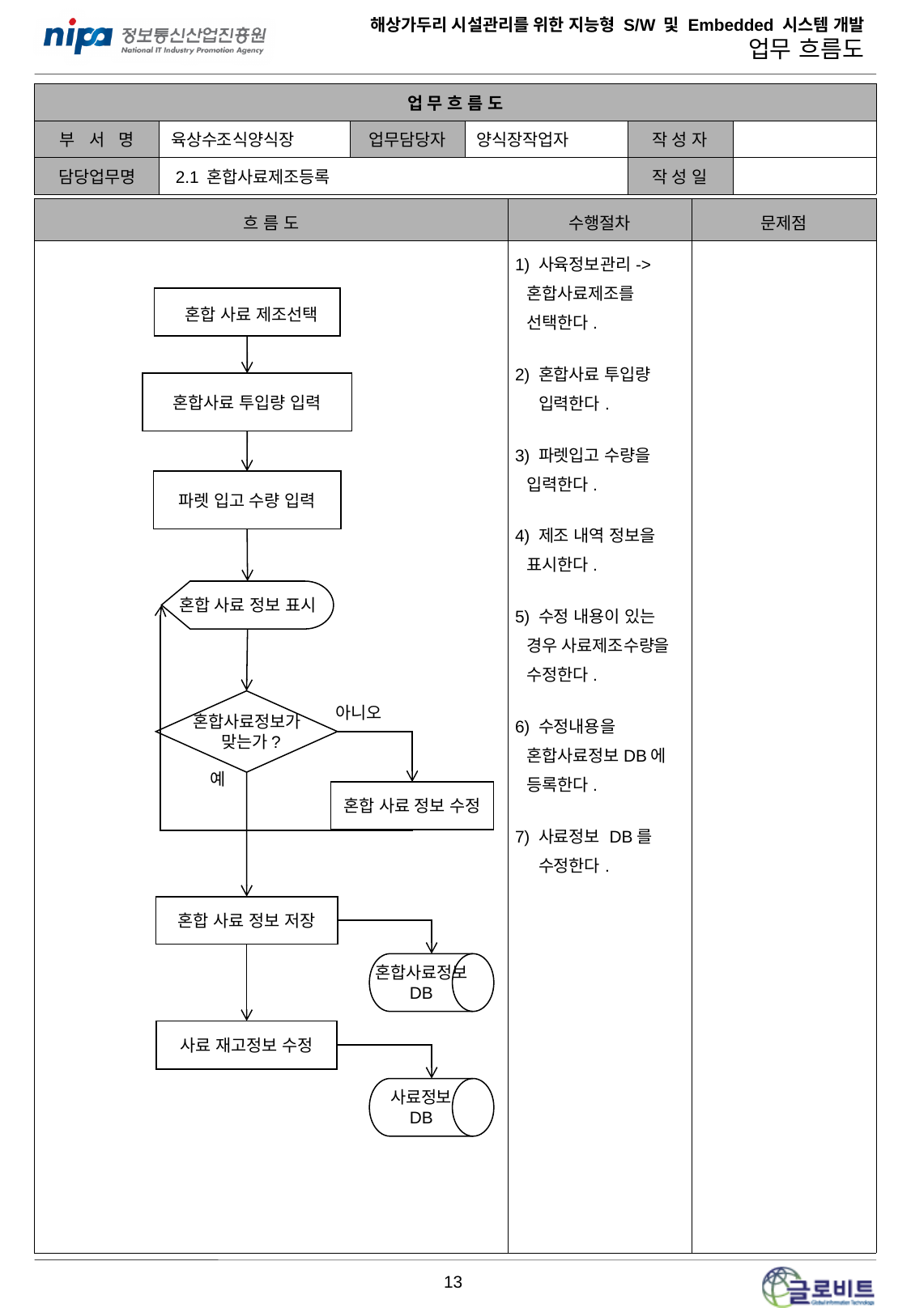

| 업 무 흐 름 도 |  |  |  |  |  |
| --- | --- | --- | --- | --- | --- |
| 부 서 명 | 육상수조식양식장 | 업무담당자 | 양식장작업자 | 작 성 자 |  |
| 담당업무명 | 2.1 혼합사료제조등록 |  |  | 작 성 일 |  |
| 흐 름 도 | 수행절차 | 문제점 |
| --- | --- | --- |
|  | 1) 사육정보관리->혼합사료제조를 선택한다. 2) 혼합사료 투입량 입력한다. 3) 파렛입고 수량을 입력한다. 4) 제조 내역 정보을 표시한다. 5) 수정 내용이 있는 경우 사료제조수량을 수정한다. 6) 수정내용을 혼합사료정보DB에 등록한다. 7) 사료정보 DB를 수정한다. |  |
 혼합 사료 제조선택
혼합사료 투입량 입력
파렛 입고 수량 입력
혼합 사료 정보 표시
혼합사료정보가
 맞는가?
아니오
예
혼합 사료 정보 수정
혼합 사료 정보 저장
혼합사료정보
DB
사료 재고정보 수정
사료정보
DB